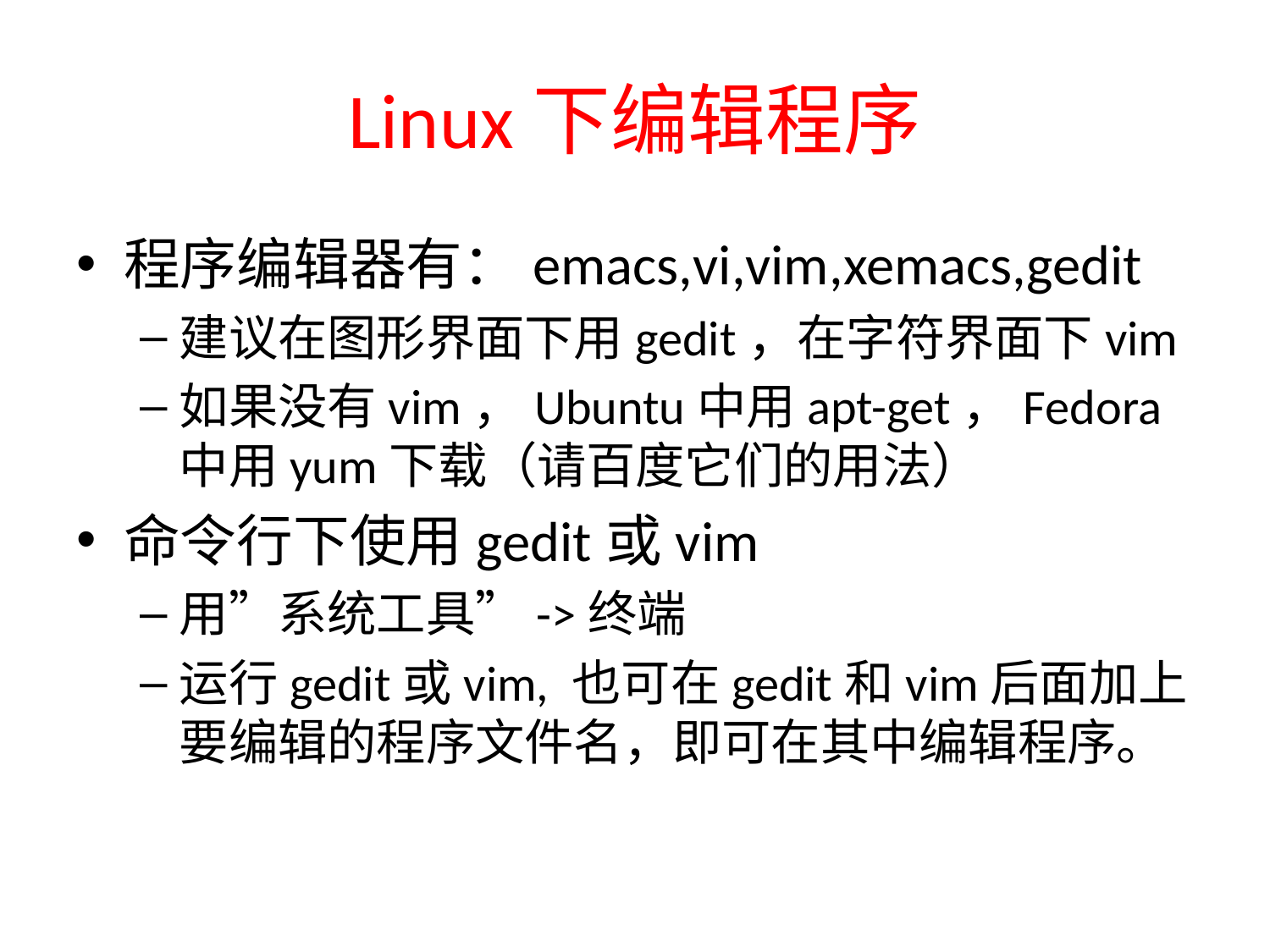

# Linux下编辑程序
程序编辑器有：emacs,vi,vim,xemacs,gedit
建议在图形界面下用gedit，在字符界面下vim
如果没有vim，Ubuntu中用apt-get，Fedora中用yum下载（请百度它们的用法）
命令行下使用gedit或vim
用”系统工具”->终端
运行gedit或vim, 也可在gedit和vim后面加上要编辑的程序文件名，即可在其中编辑程序。